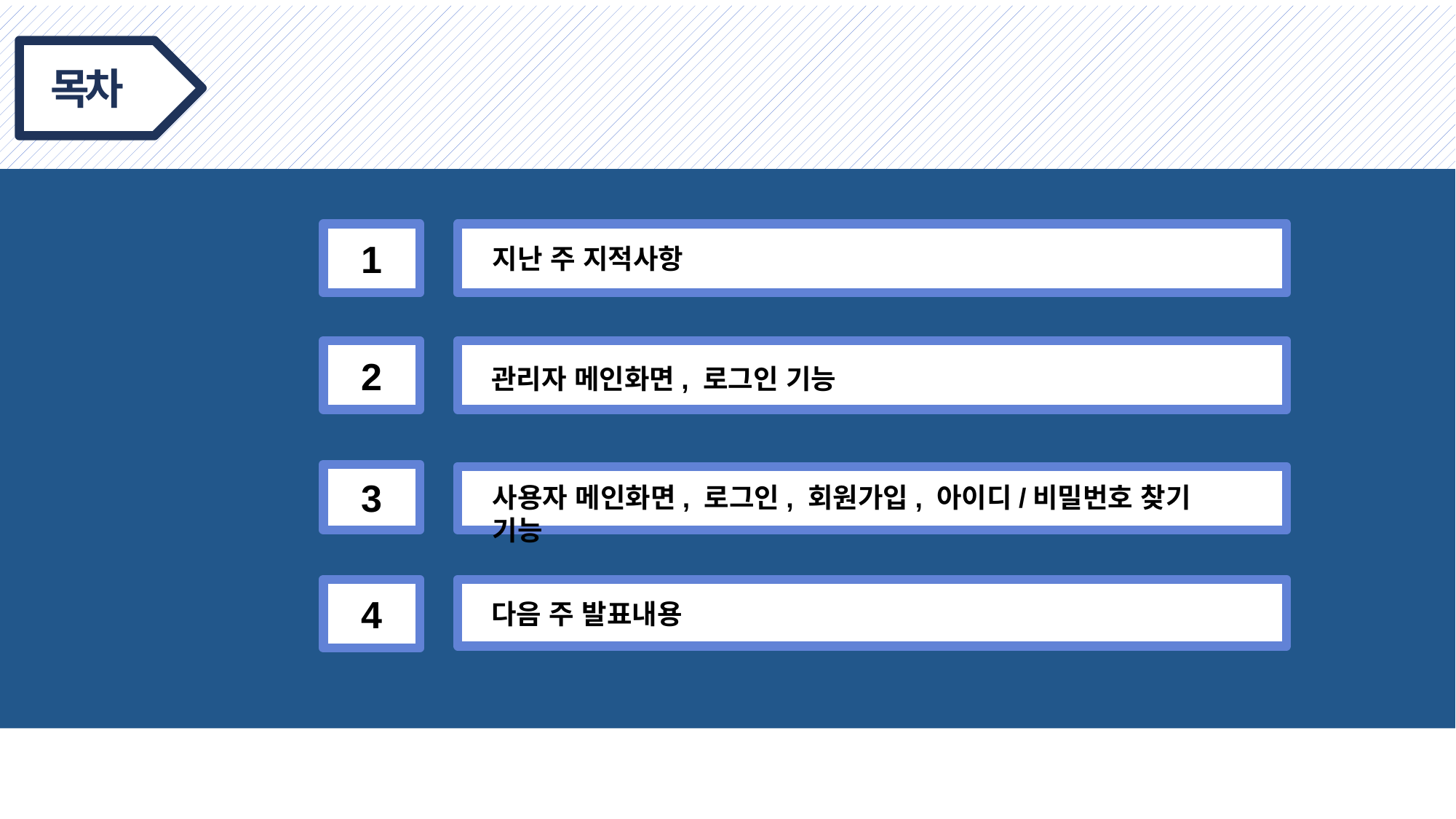

(
목차

1

지난 주 지적사항
2

관리자 메인화면, 로그인 기능

3

사용자 메인화면, 로그인, 회원가입, 아이디/비밀번호 찾기 기능

4

다음 주 발표내용